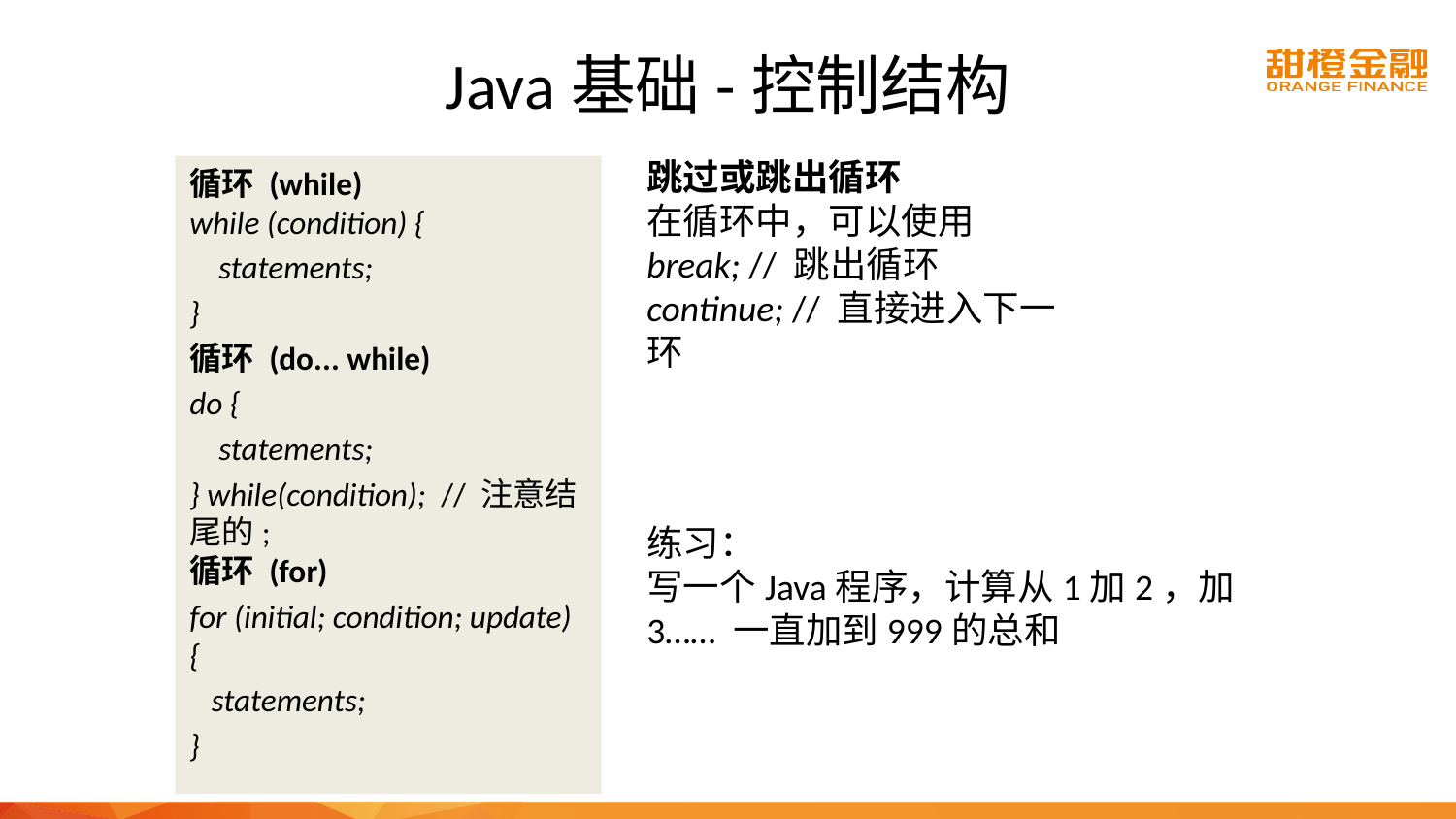

# Java基础-控制结构
跳过或跳出循环
在循环中，可以使用
break; // 跳出循环
continue; // 直接进入下一环
循环 (while)
while (condition) {
    statements;
}
循环 (do... while)
do {
    statements;
} while(condition);  // 注意结尾的;
循环 (for)
for (initial; condition; update) {
   statements;
}
练习：
写一个Java程序，计算从1加2，加3…… 一直加到999的总和